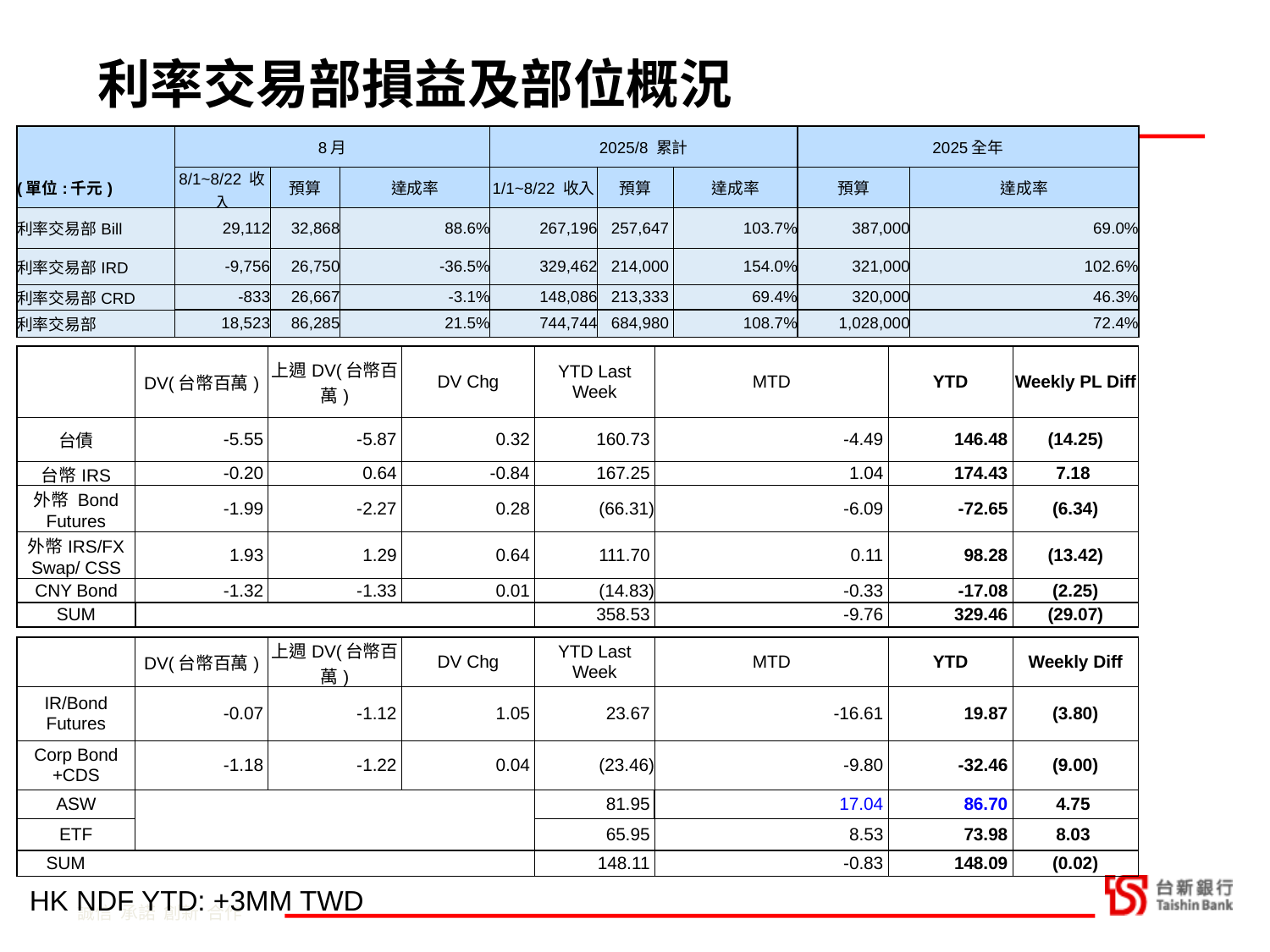

# 利率交易部損益及部位概況
|  | 8月 |  |  | 2025/8 累計 |  |  | 2025全年 |  |
| --- | --- | --- | --- | --- | --- | --- | --- | --- |
| (單位:千元) | 8/1~8/22 收入 | 預算 | 達成率 | 1/1~8/22 收入 | 預算 | 達成率 | 預算 | 達成率 |
| 利率交易部Bill | 29,112 | 32,868 | 88.6% | 267,196 | 257,647 | 103.7% | 387,000 | 69.0% |
| 利率交易部IRD | -9,756 | 26,750 | -36.5% | 329,462 | 214,000 | 154.0% | 321,000 | 102.6% |
| 利率交易部CRD | -833 | 26,667 | -3.1% | 148,086 | 213,333 | 69.4% | 320,000 | 46.3% |
| 利率交易部 | 18,523 | 86,285 | 21.5% | 744,744 | 684,980 | 108.7% | 1,028,000 | 72.4% |
|  | DV(台幣百萬) | 上週DV(台幣百萬) | DV Chg | YTD Last Week | MTD | YTD | Weekly PL Diff |
| --- | --- | --- | --- | --- | --- | --- | --- |
| 台債 | -5.55 | -5.87 | 0.32 | 160.73 | -4.49 | 146.48 | (14.25) |
| 台幣IRS | -0.20 | 0.64 | -0.84 | 167.25 | 1.04 | 174.43 | 7.18 |
| 外幣 Bond Futures | -1.99 | -2.27 | 0.28 | (66.31) | -6.09 | -72.65 | (6.34) |
| 外幣IRS/FX Swap/ CSS | 1.93 | 1.29 | 0.64 | 111.70 | 0.11 | 98.28 | (13.42) |
| CNY Bond | -1.32 | -1.33 | 0.01 | (14.83) | -0.33 | -17.08 | (2.25) |
| SUM |  |  |  | 358.53 | -9.76 | 329.46 | (29.07) |
|  | DV(台幣百萬) | 上週DV(台幣百萬) | DV Chg | YTD Last Week | MTD | YTD | Weekly Diff |
| --- | --- | --- | --- | --- | --- | --- | --- |
| IR/Bond Futures | -0.07 | -1.12 | 1.05 | 23.67 | -16.61 | 19.87 | (3.80) |
| Corp Bond +CDS | -1.18 | -1.22 | 0.04 | (23.46) | -9.80 | -32.46 | (9.00) |
| ASW |  |  |  | 81.95 | 17.04 | 86.70 | 4.75 |
| ETF |  |  |  | 65.95 | 8.53 | 73.98 | 8.03 |
| SUM |  |  |  | 148.11 | -0.83 | 148.09 | (0.02) |
HK NDF YTD: +3MM TWD